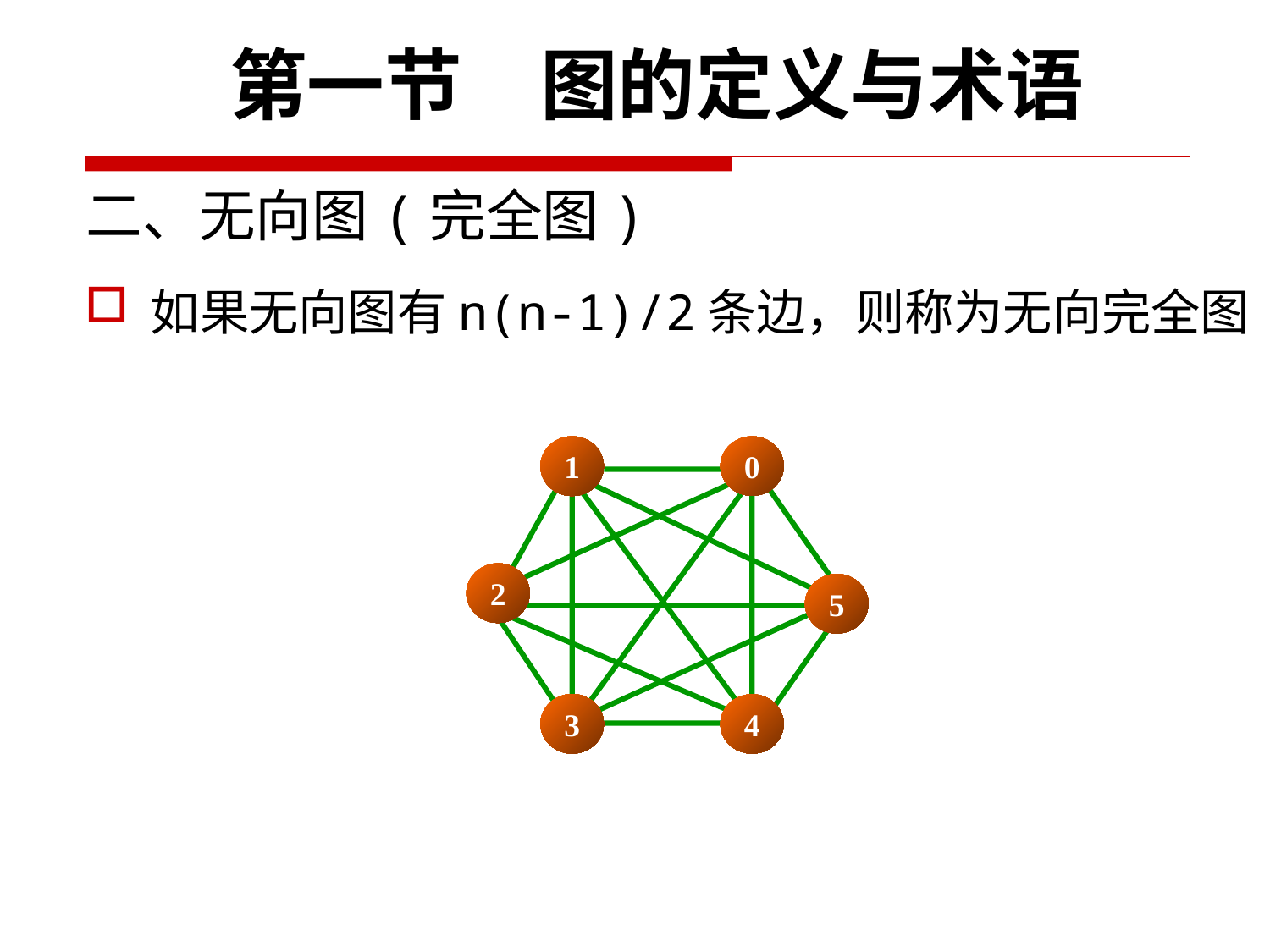

第一节　图的定义与术语
# 二、无向图(完全图)
如果无向图有n(n-1)/2条边，则称为无向完全图
1
0
2
5
3
4